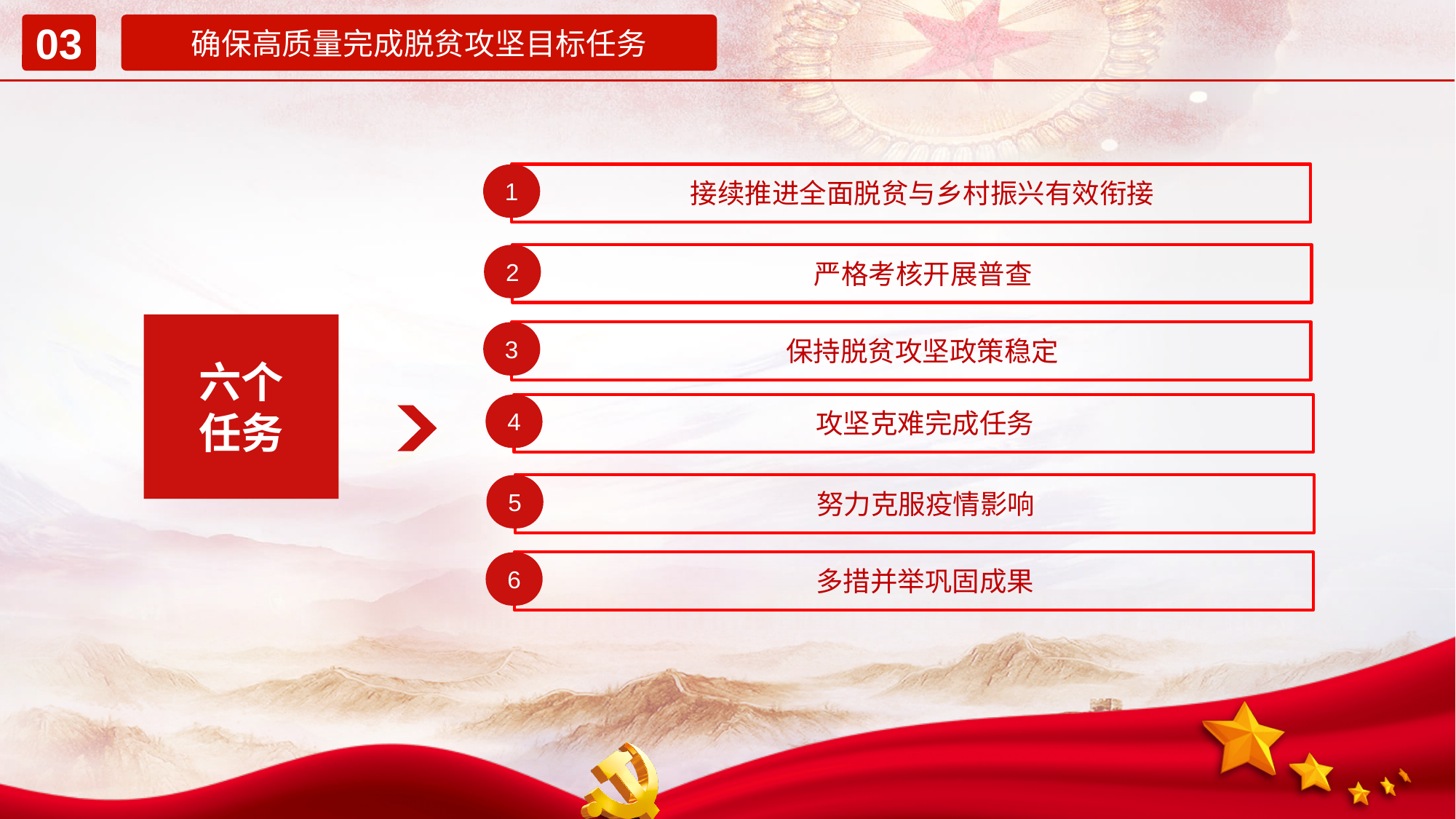

03
确保高质量完成脱贫攻坚目标任务

1
接续推进全面脱贫与乡村振兴有效衔接

2
严格考核开展普查
六个
任务

3
保持脱贫攻坚政策稳定

4
攻坚克难完成任务

5
努力克服疫情影响

6
多措并举巩固成果